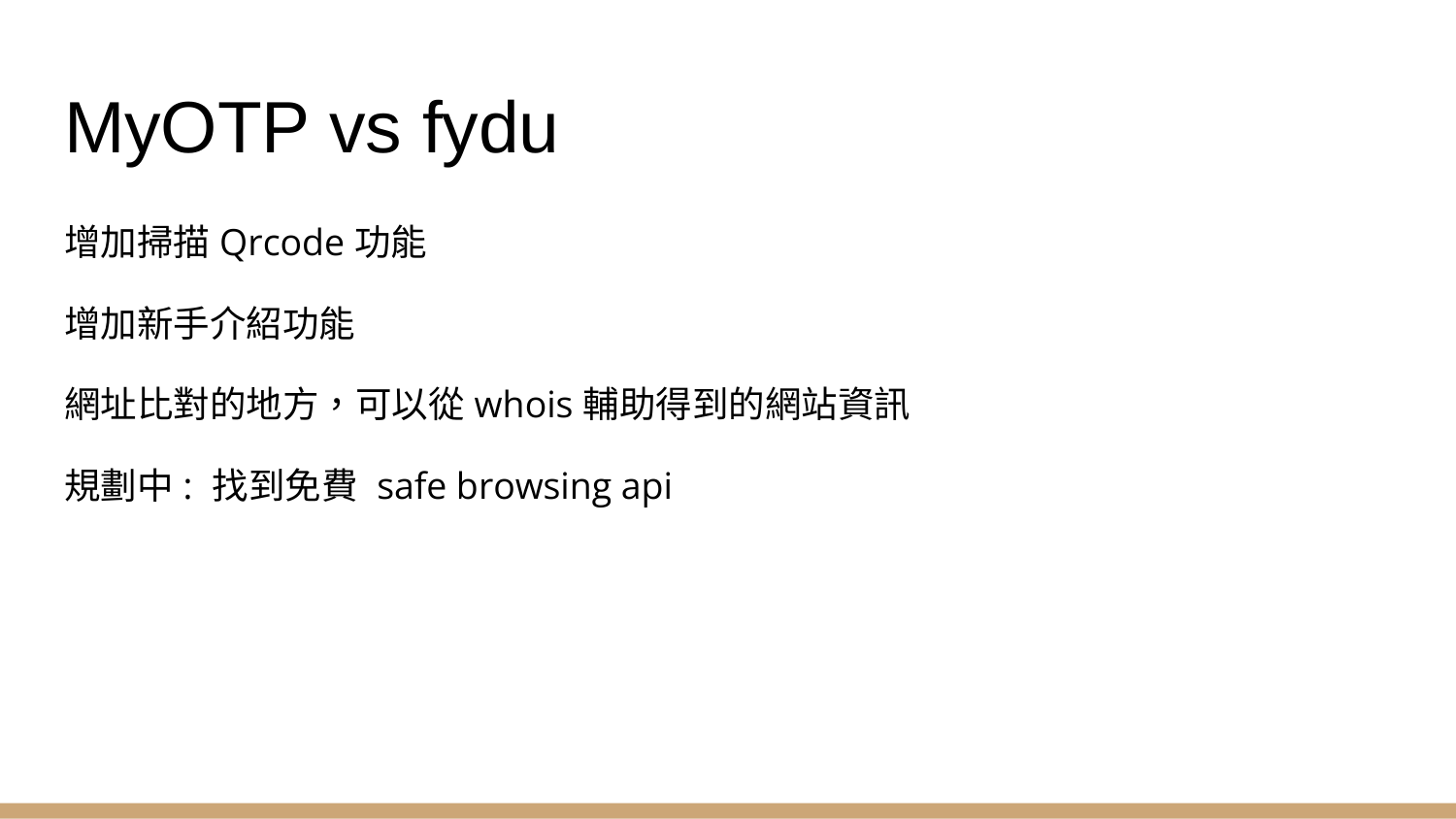

# MyOTP vs fydu
增加掃描Qrcode功能
增加新手介紹功能
網址比對的地方，可以從whois輔助得到的網站資訊
規劃中: 找到免費 safe browsing api